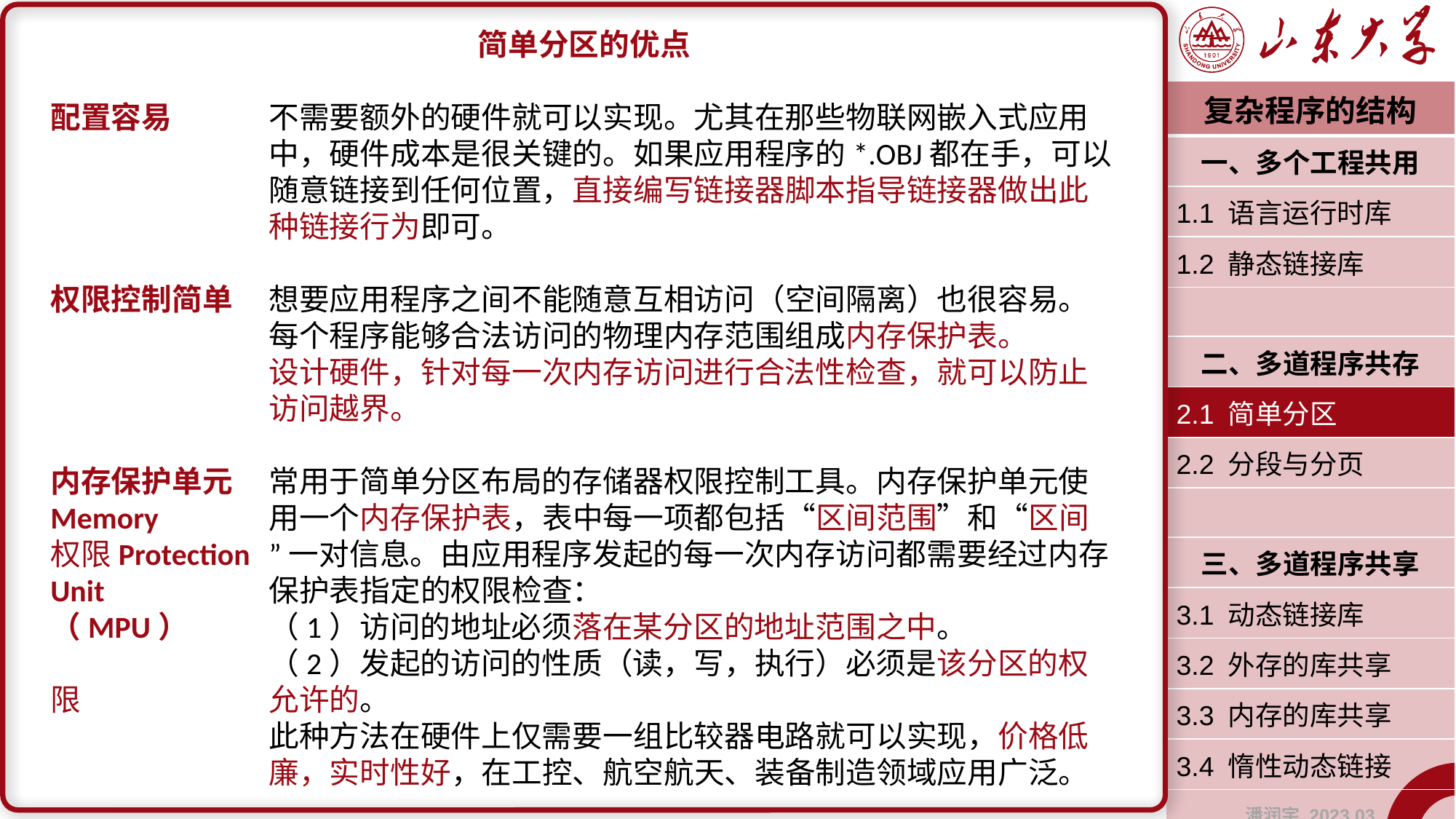

简单分区的优点

配置容易	不需要额外的硬件就可以实现。尤其在那些物联网嵌入式应用		中，硬件成本是很关键的。如果应用程序的*.OBJ都在手，可以		随意链接到任何位置，直接编写链接器脚本指导链接器做出此		种链接行为即可。

权限控制简单	想要应用程序之间不能随意互相访问（空间隔离）也很容易。		每个程序能够合法访问的物理内存范围组成内存保护表。
		设计硬件，针对每一次内存访问进行合法性检查，就可以防止		访问越界。

内存保护单元	常用于简单分区布局的存储器权限控制工具。内存保护单元使Memory		用一个内存保护表，表中每一项都包括“区间范围”和“区间权限Protection	”一对信息。由应用程序发起的每一次内存访问都需要经过内存Unit		保护表指定的权限检查：
（MPU）	（1）访问的地址必须落在某分区的地址范围之中。
		（2）发起的访问的性质（读，写，执行）必须是该分区的权限		允许的。
		此种方法在硬件上仅需要一组比较器电路就可以实现，价格低		廉，实时性好，在工控、航空航天、装备制造领域应用广泛。
| 复杂程序的结构 |
| --- |
| 一、多个工程共用 |
| 1.1 语言运行时库 |
| 1.2 静态链接库 |
|  |
| 二、多道程序共存 |
| 2.1 简单分区 |
| 2.2 分段与分页 |
|  |
| 三、多道程序共享 |
| 3.1 动态链接库 |
| 3.2 外存的库共享 |
| 3.3 内存的库共享 |
| 3.4 惰性动态链接 |
| 潘润宇 2023.03 |